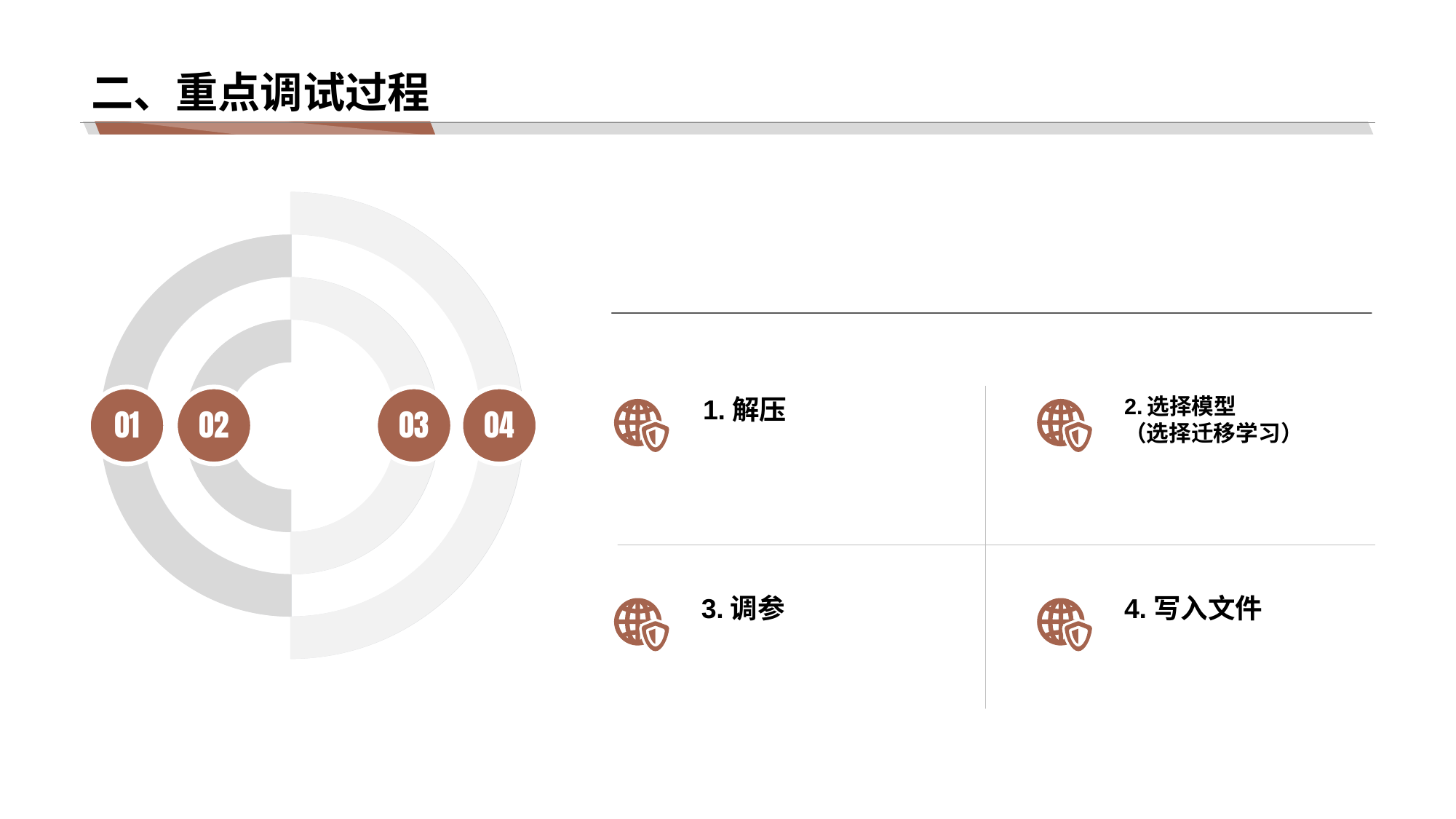

# 二、重点调试过程

01
02
03
04
1.解压

2.选择模型
（选择迁移学习）

3.调参

4.写入文件